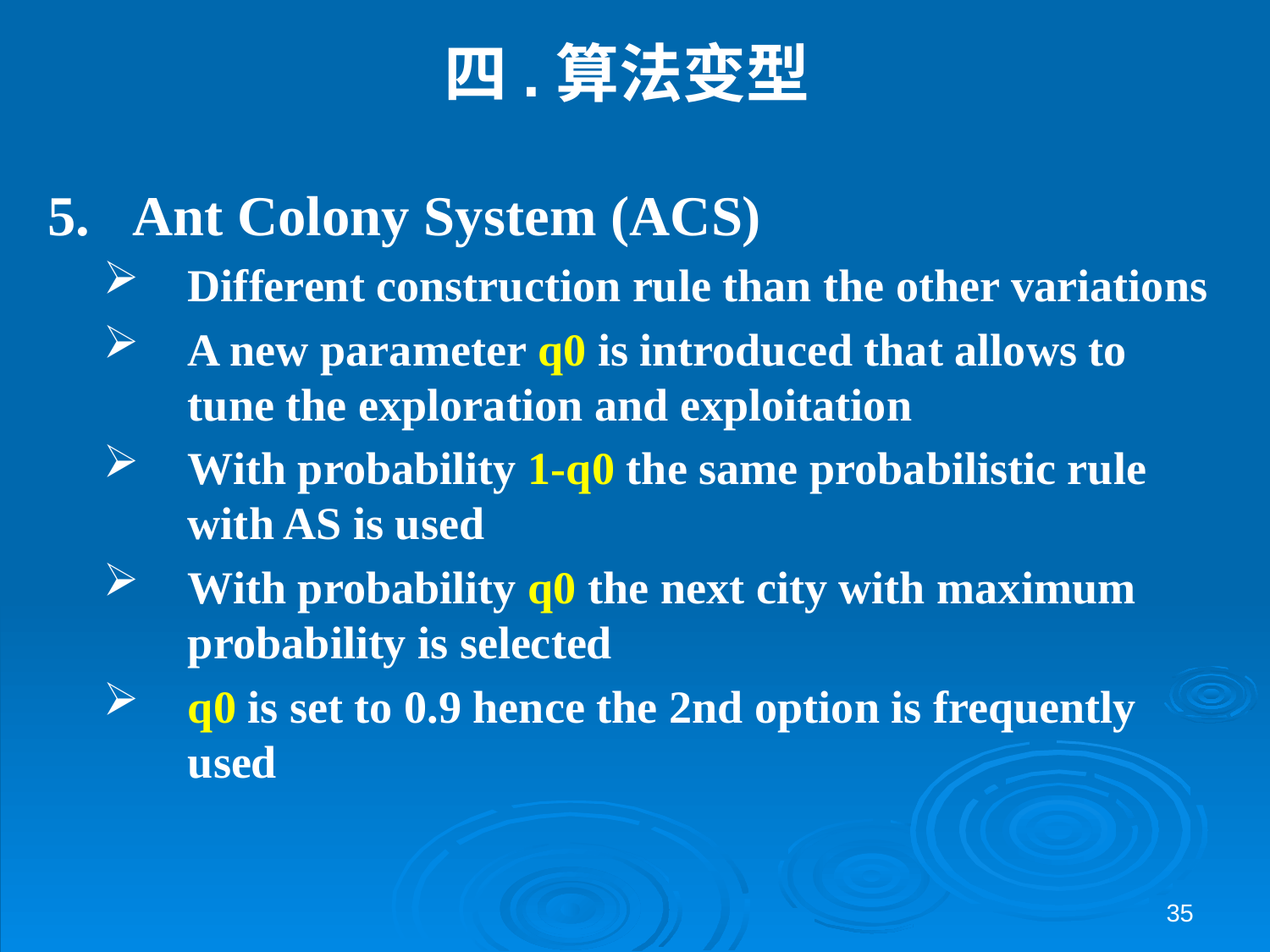

# 四.算法变型
Ant Colony System (ACS)
Different construction rule than the other variations
A new parameter q0 is introduced that allows to tune the exploration and exploitation
With probability 1-q0 the same probabilistic rule with AS is used
With probability q0 the next city with maximum probability is selected
q0 is set to 0.9 hence the 2nd option is frequently used
35